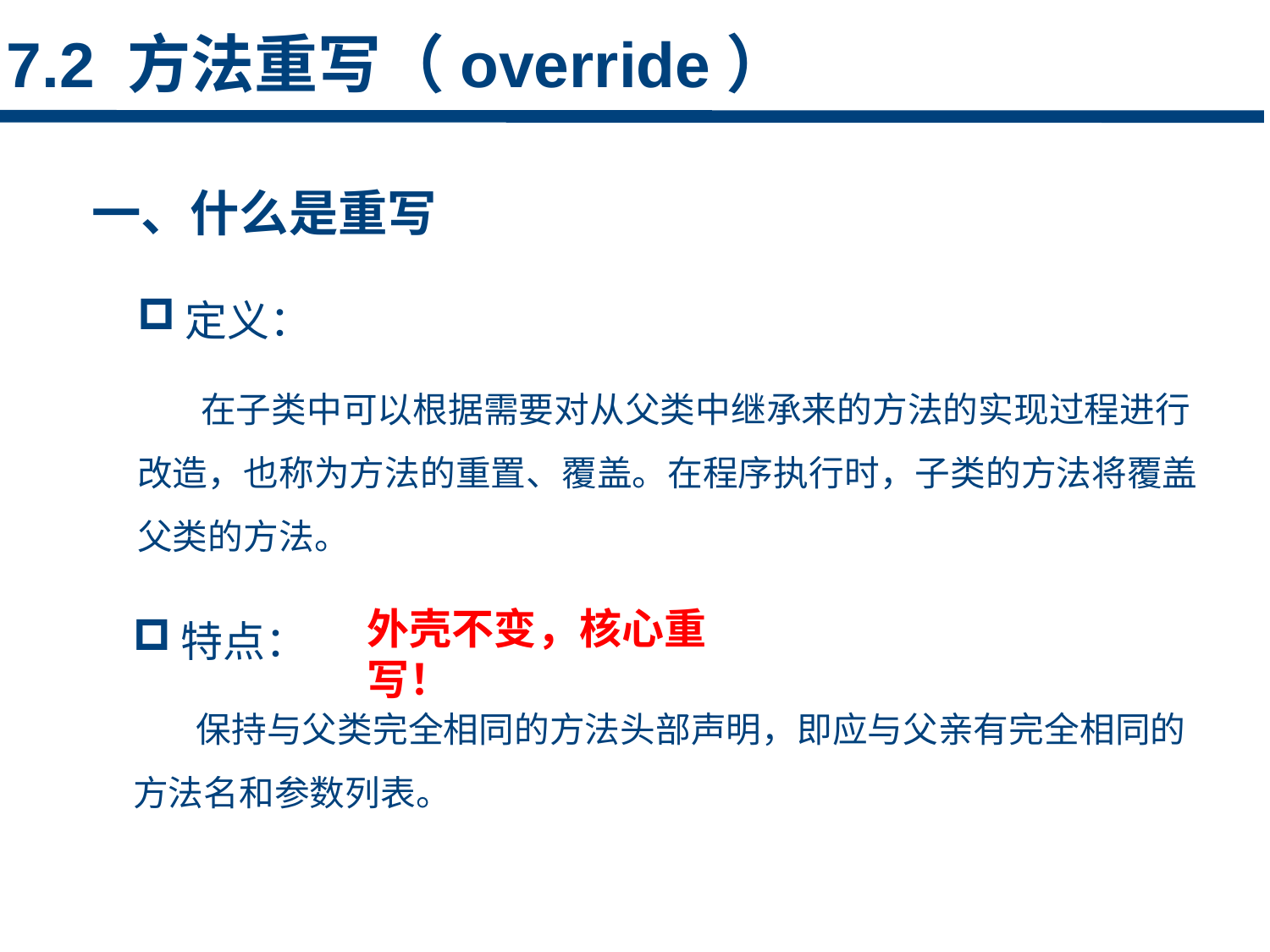

7.2 方法重写（override）
一、什么是重写
定义：
       在子类中可以根据需要对从父类中继承来的方法的实现过程进行改造，也称为方法的重置、覆盖。在程序执行时，子类的方法将覆盖父类的方法。
点击添加文本
点击添加文本
特点：
       保持与父类完全相同的方法头部声明，即应与父亲有完全相同的方法名和参数列表。
点击添加文本
外壳不变，核心重写！
点击添加文本